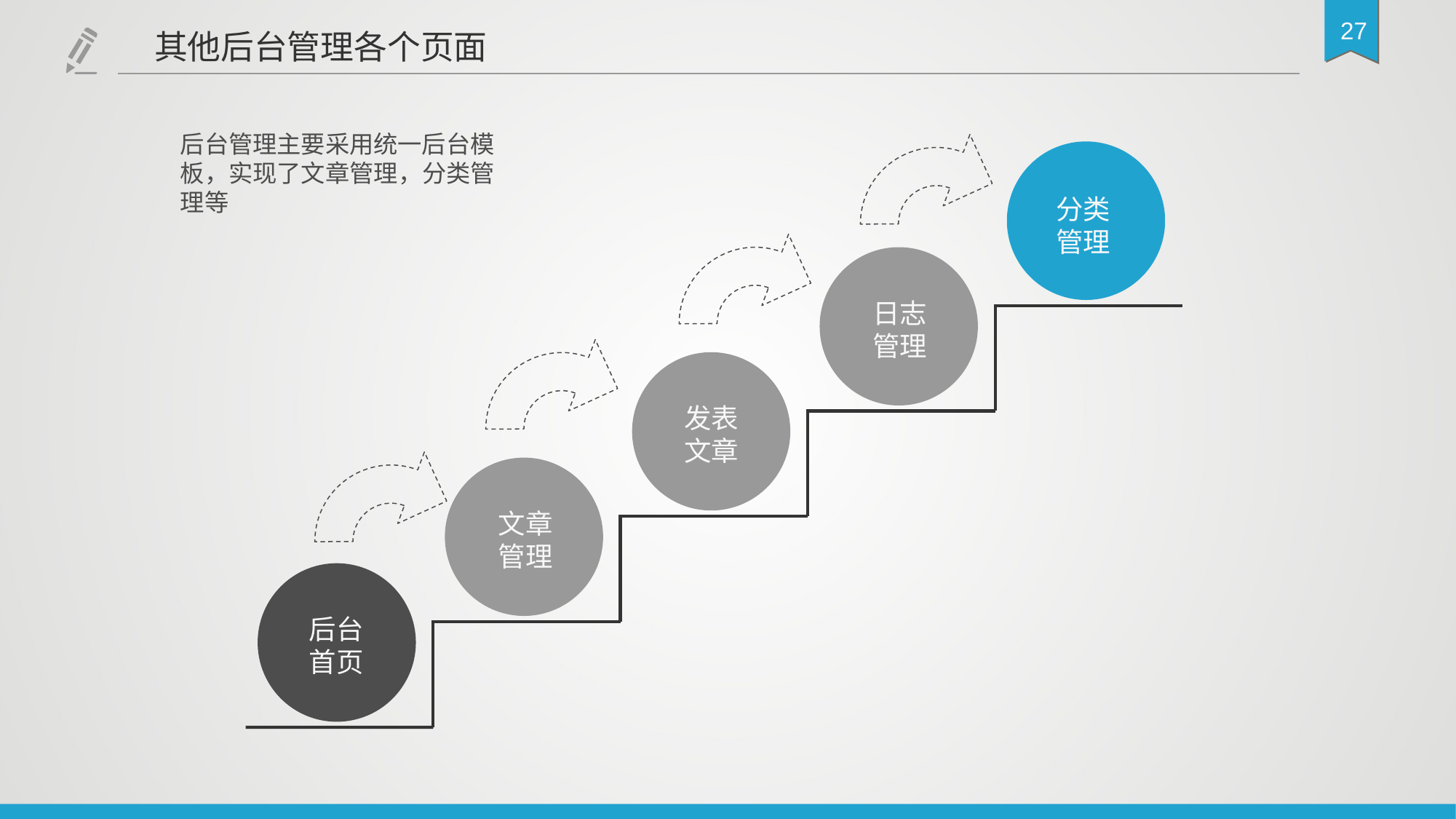

其他后台管理各个页面

后台管理主要采用统一后台模板，实现了文章管理，分类管理等

分类管理

日志管理

发表文章

文章管理

后台首页